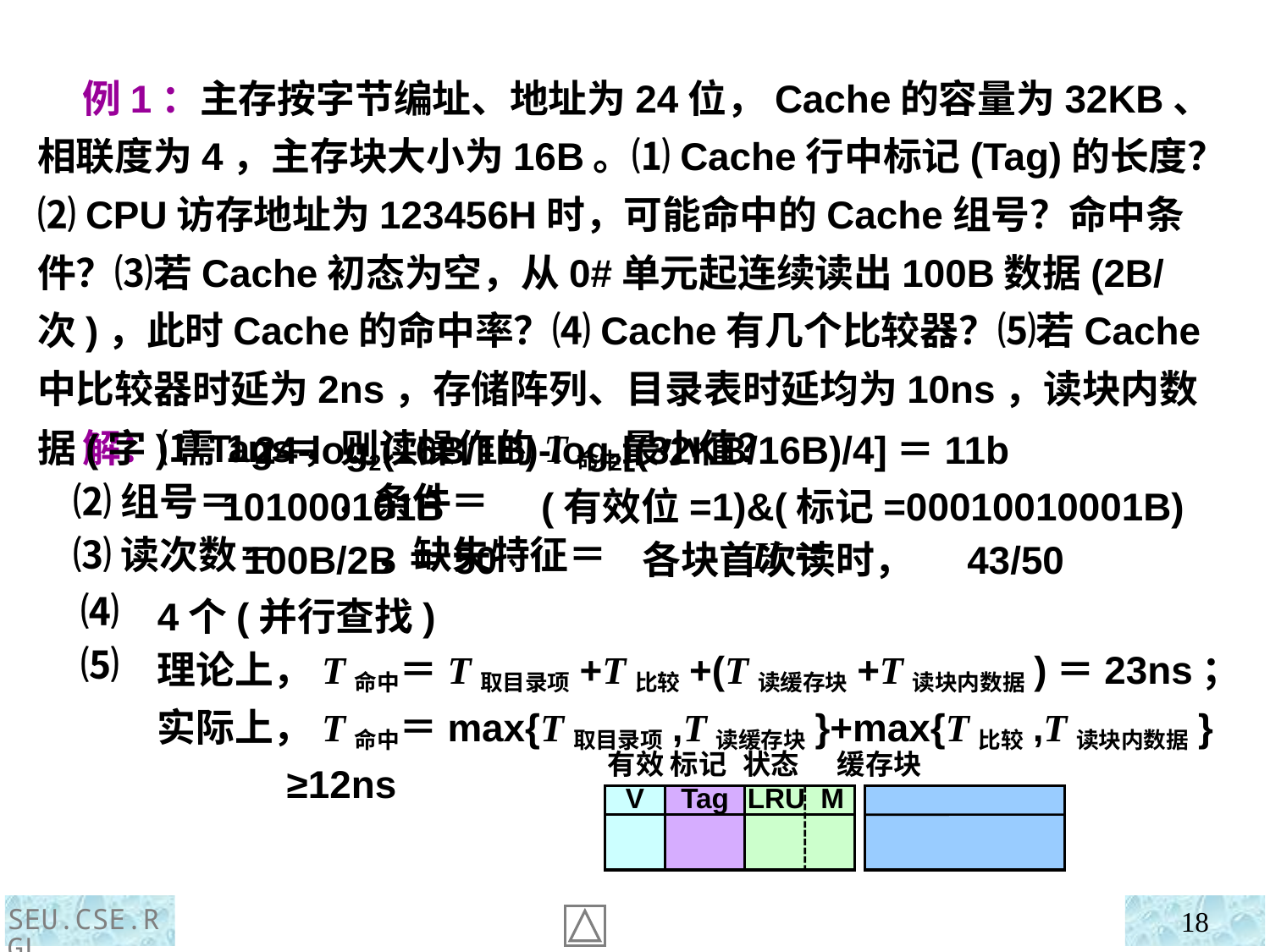

例1：主存按字节编址、地址为24位，Cache的容量为32KB、相联度为4，主存块大小为16B。⑴Cache行中标记(Tag)的长度？⑵CPU访存地址为123456H时，可能命中的Cache组号？命中条件？⑶若Cache初态为空，从0#单元起连续读出100B数据(2B/次)，此时Cache的命中率？⑷Cache有几个比较器？⑸若Cache中比较器时延为2ns，存储阵列、目录表时延均为10ns，读块内数据(字)需1ns，则读操作的T命中最小值？
    解：⑴Tag＝
    ⑵组号＝           ，条件＝
    ⑶读次数＝            ，缺失特征＝              H＝
    ⑷
    ⑸
         24-log2(16B/1B)-log2[(32KB/16B)/4]＝11b
      101000101B         (有效位=1)&(标记=00010010001B)
        100B/2B＝50             各块首次读时，     43/50
4个(并行查找)
理论上，T命中＝T取目录项+T比较+(T读缓存块+T读块内数据)＝23ns；
实际上，T命中＝max{T取目录项,T读缓存块}+max{T比较,T读块内数据}
            ≥12ns
有效 标记   状态      缓存块
V
Tag
LRU  M

SEU.CSE.RGL
18